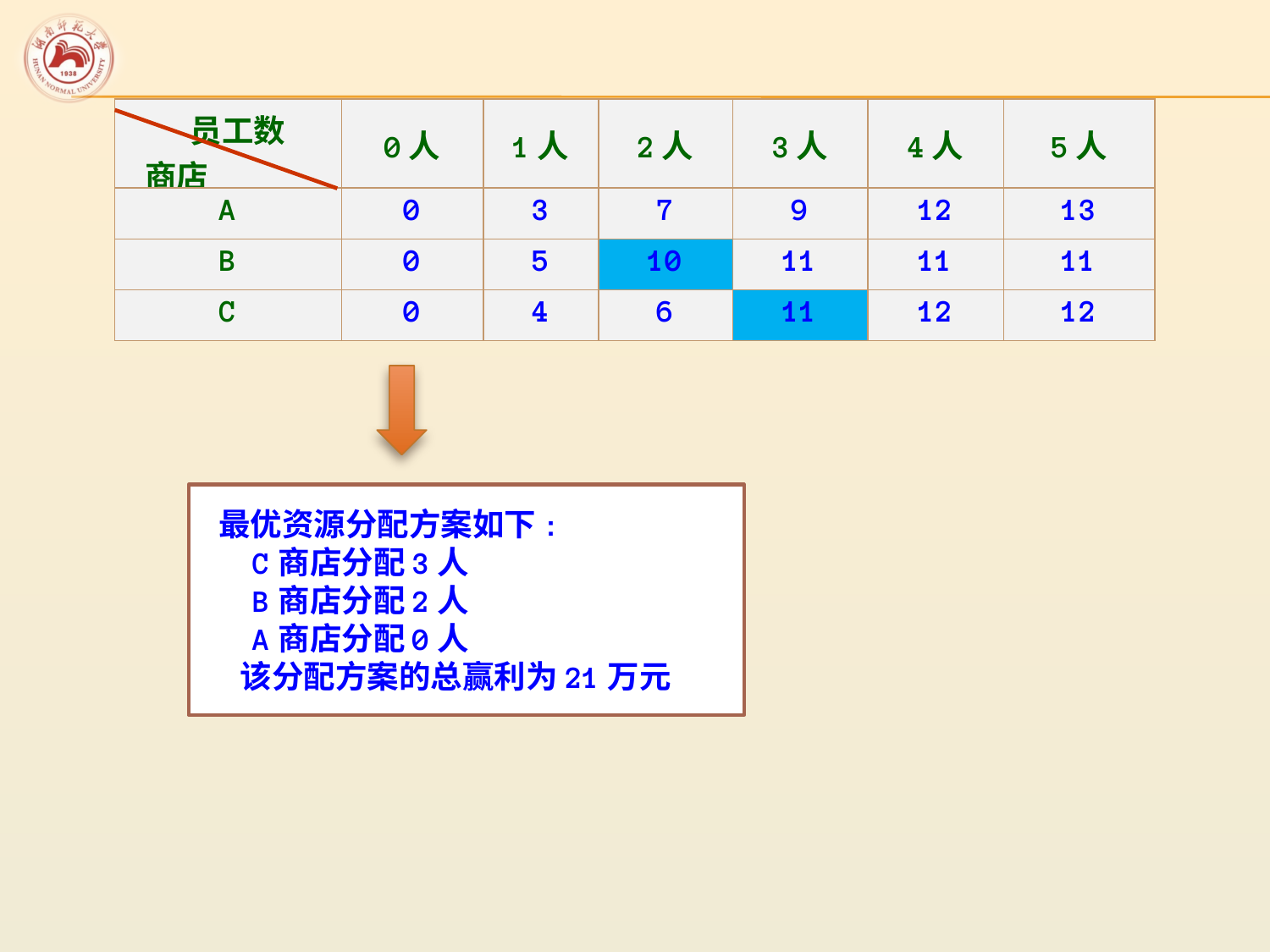

| 员工数 商店 | 0人 | 1人 | 2人 | 3人 | 4人 | 5人 |
| --- | --- | --- | --- | --- | --- | --- |
| A | 0 | 3 | 7 | 9 | 12 | 13 |
| B | 0 | 5 | 10 | 11 | 11 | 11 |
| C | 0 | 4 | 6 | 11 | 12 | 12 |

最优资源分配方案如下:
  C商店分配3人
  B商店分配2人
  A商店分配0人
  该分配方案的总赢利为21万元